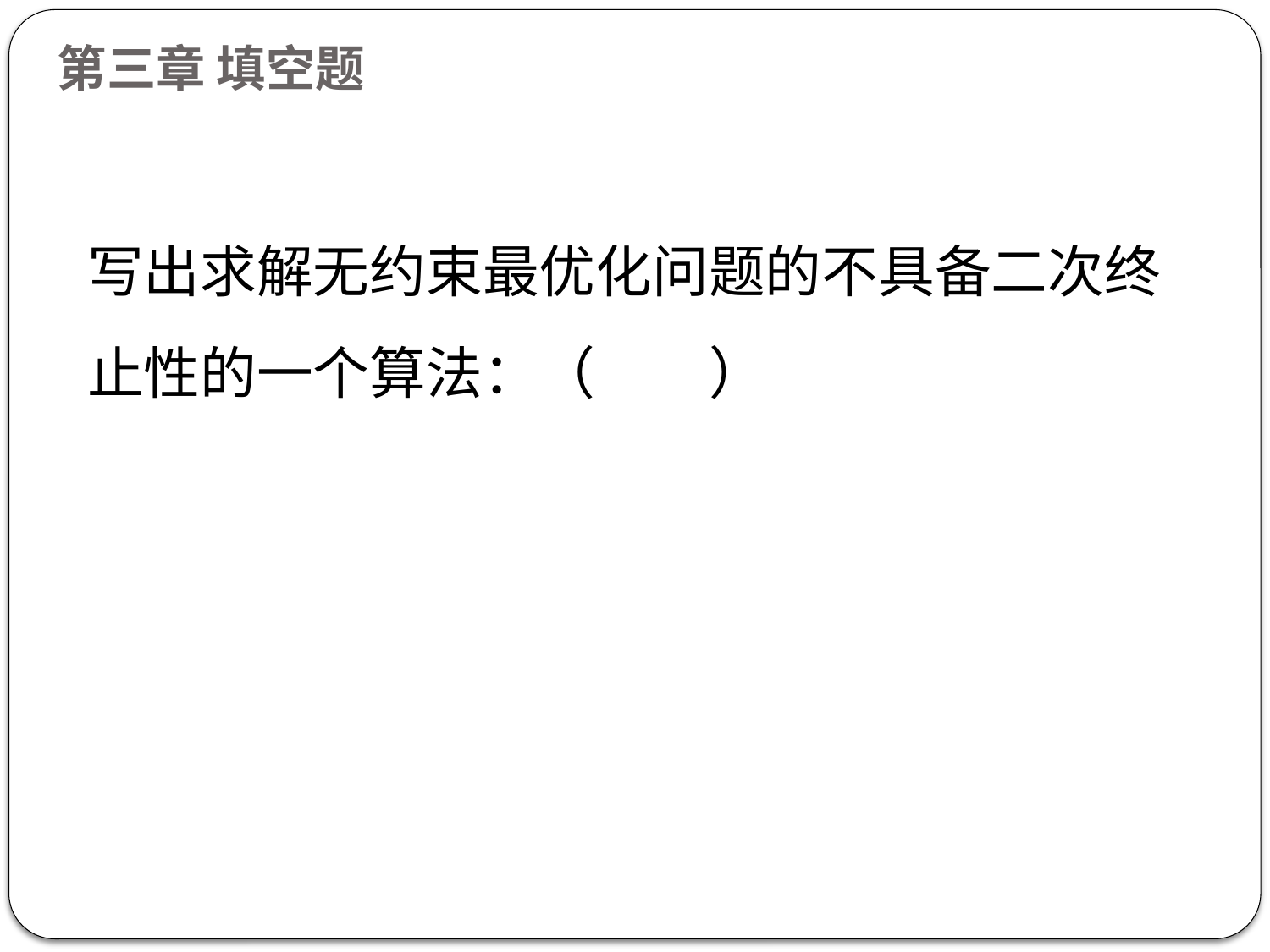

# 第三章 填空题
写出求解无约束最优化问题的不具备二次终止性的一个算法：（         ）